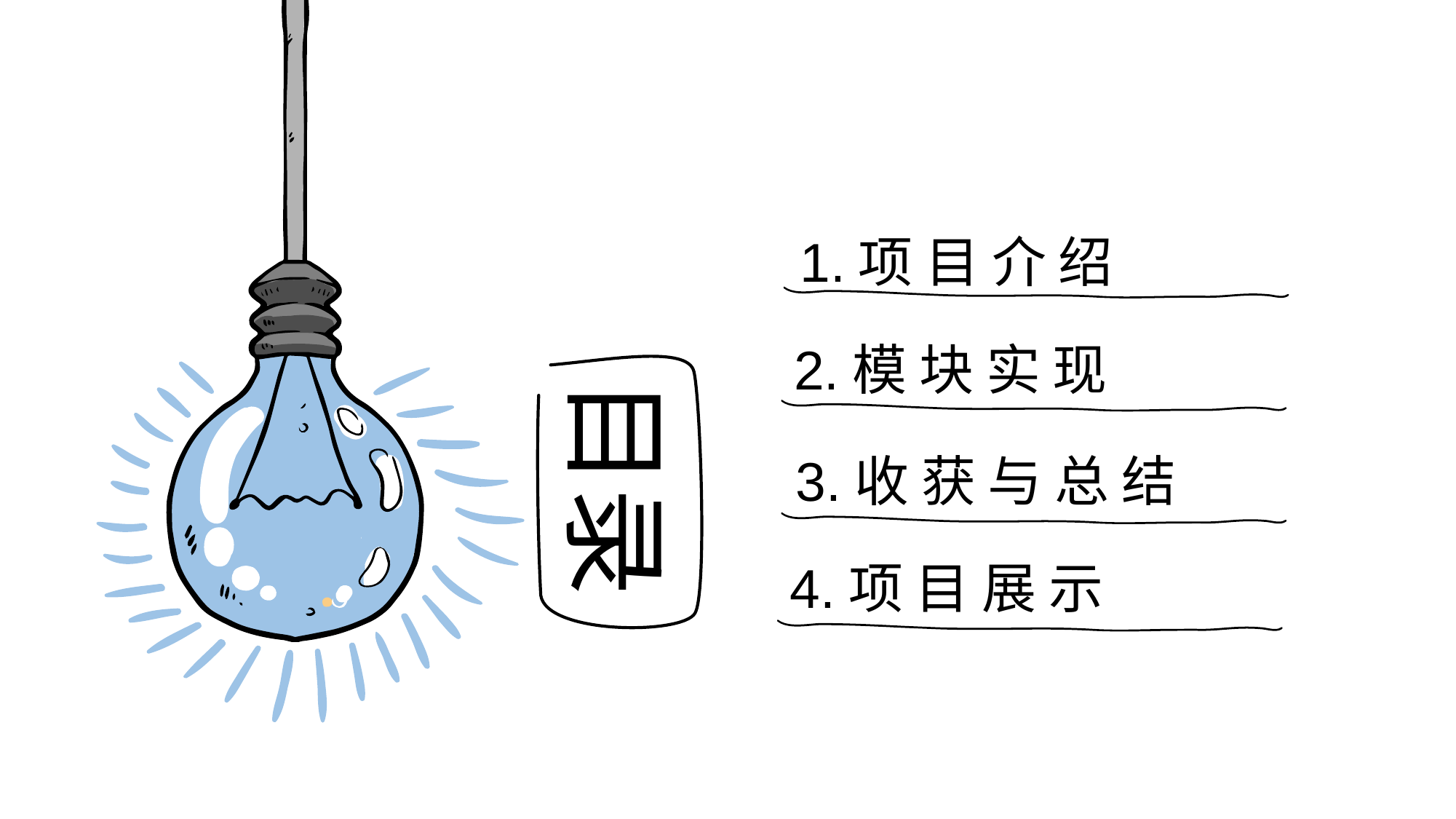

1.项 目 介 绍

2.模 块 实 现

目录

3.收 获 与 总 结

4.项 目 展 示